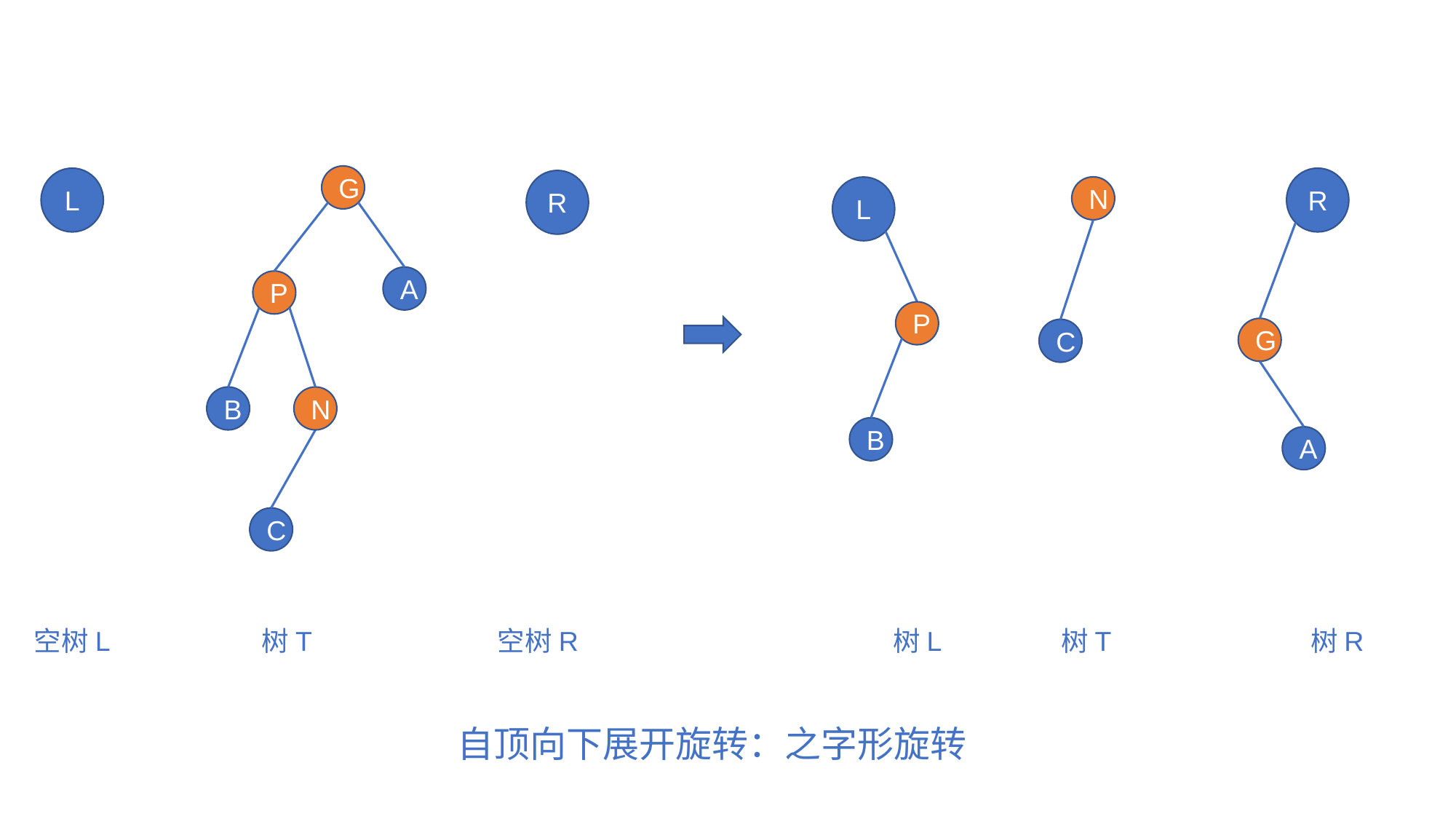

G
R
L
R
N
L
A
P
P

G
C
B
N
B
A
C
树L
树T
树T
树R
空树L
空树R
自顶向下展开旋转：之字形旋转